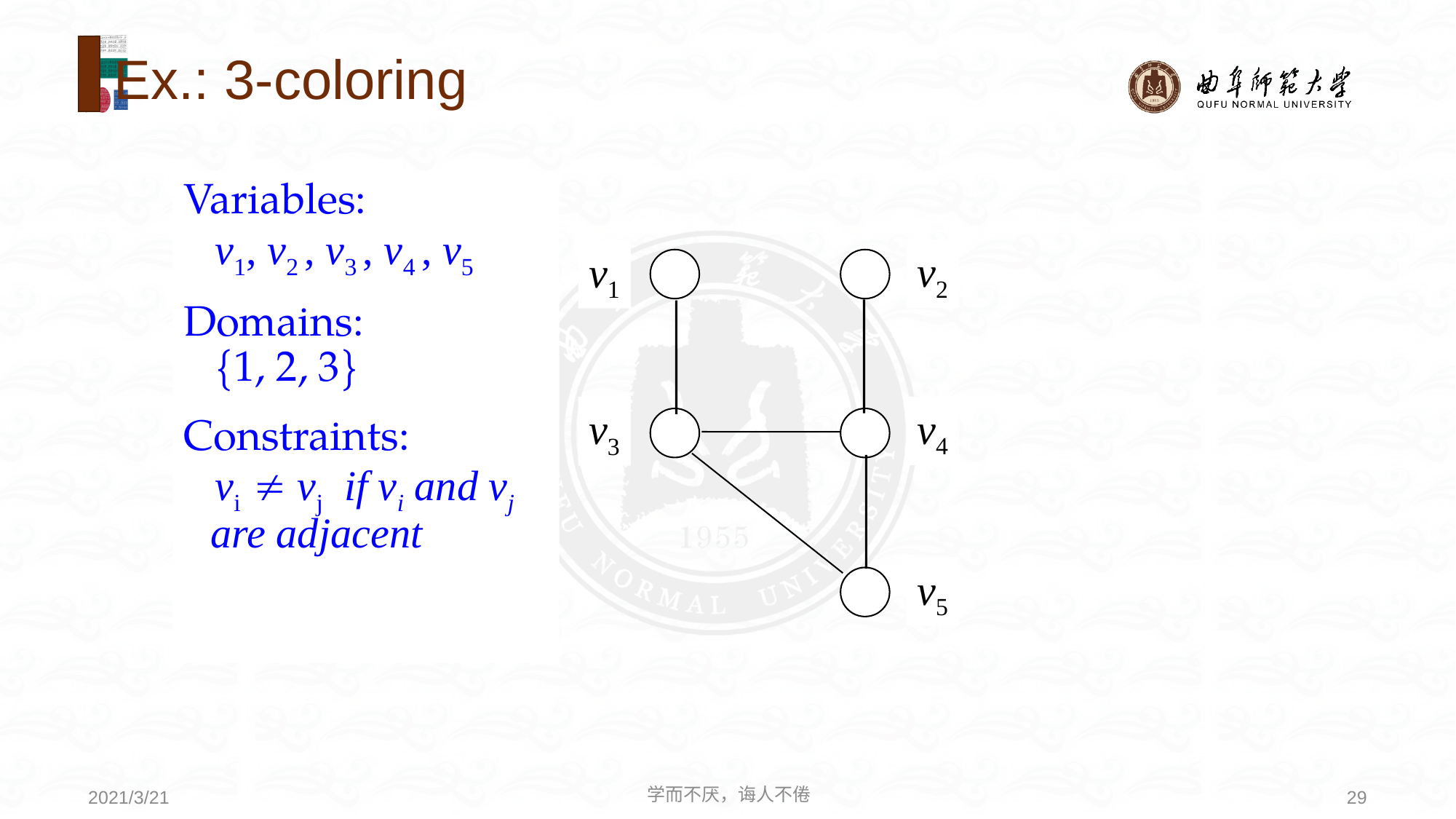

# Ex.: 3-coloring
Variables:
   v1, v2 , v3 , v4 , v5
Domains:
   {1, 2, 3}
Constraints:
   vi  ≠ vj  if vi and vj are adjacent
v2
v1

v4
v3

v5

学而不厌，诲人不倦
29
2021/3/21